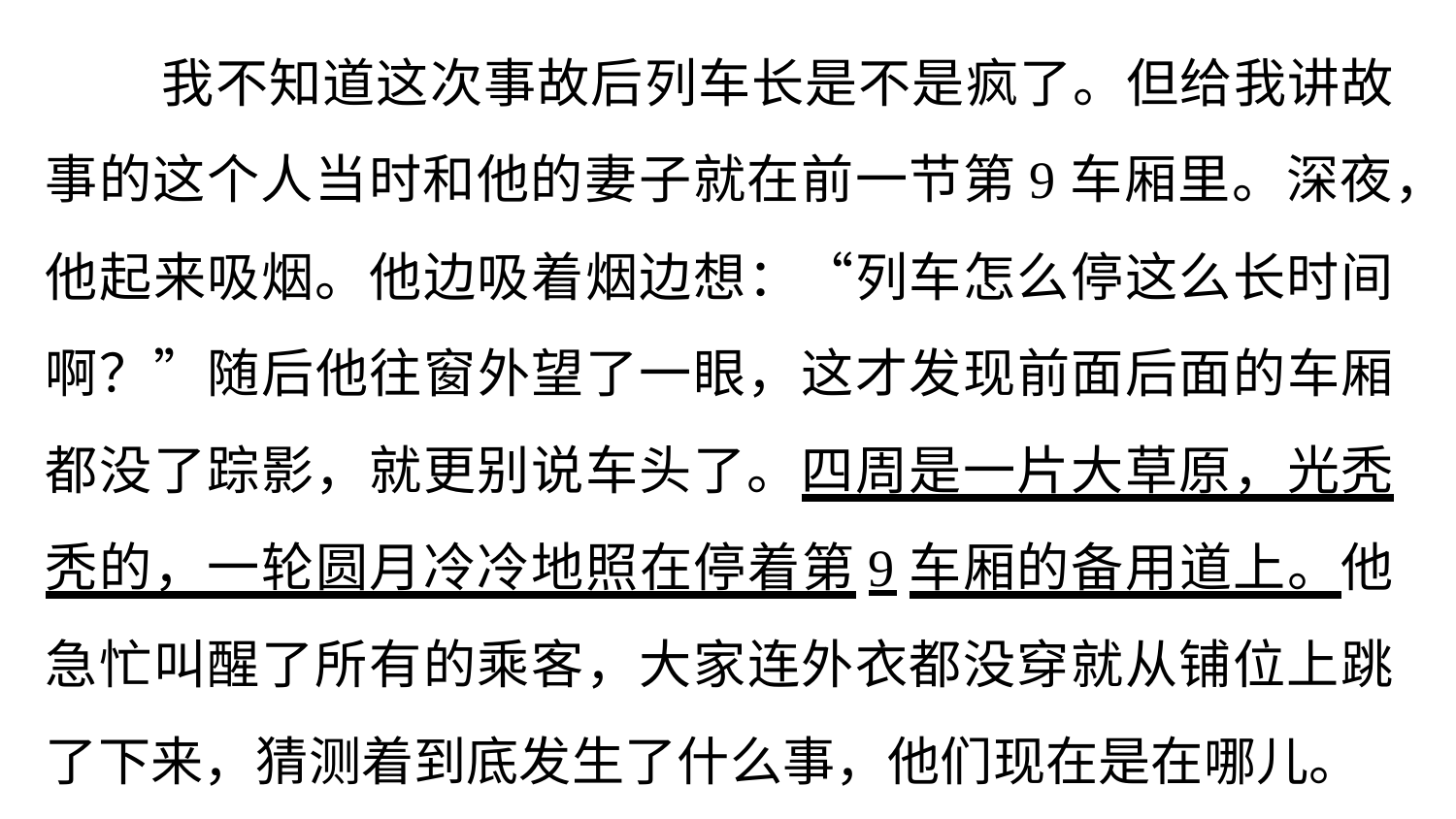

我不知道这次事故后列车长是不是疯了。但给我讲故事的这个人当时和他的妻子就在前一节第9车厢里。深夜，他起来吸烟。他边吸着烟边想：“列车怎么停这么长时间啊？”随后他往窗外望了一眼，这才发现前面后面的车厢都没了踪影，就更别说车头了。四周是一片大草原，光秃秃的，一轮圆月冷冷地照在停着第9车厢的备用道上。他急忙叫醒了所有的乘客，大家连外衣都没穿就从铺位上跳了下来，猜测着到底发生了什么事，他们现在是在哪儿。